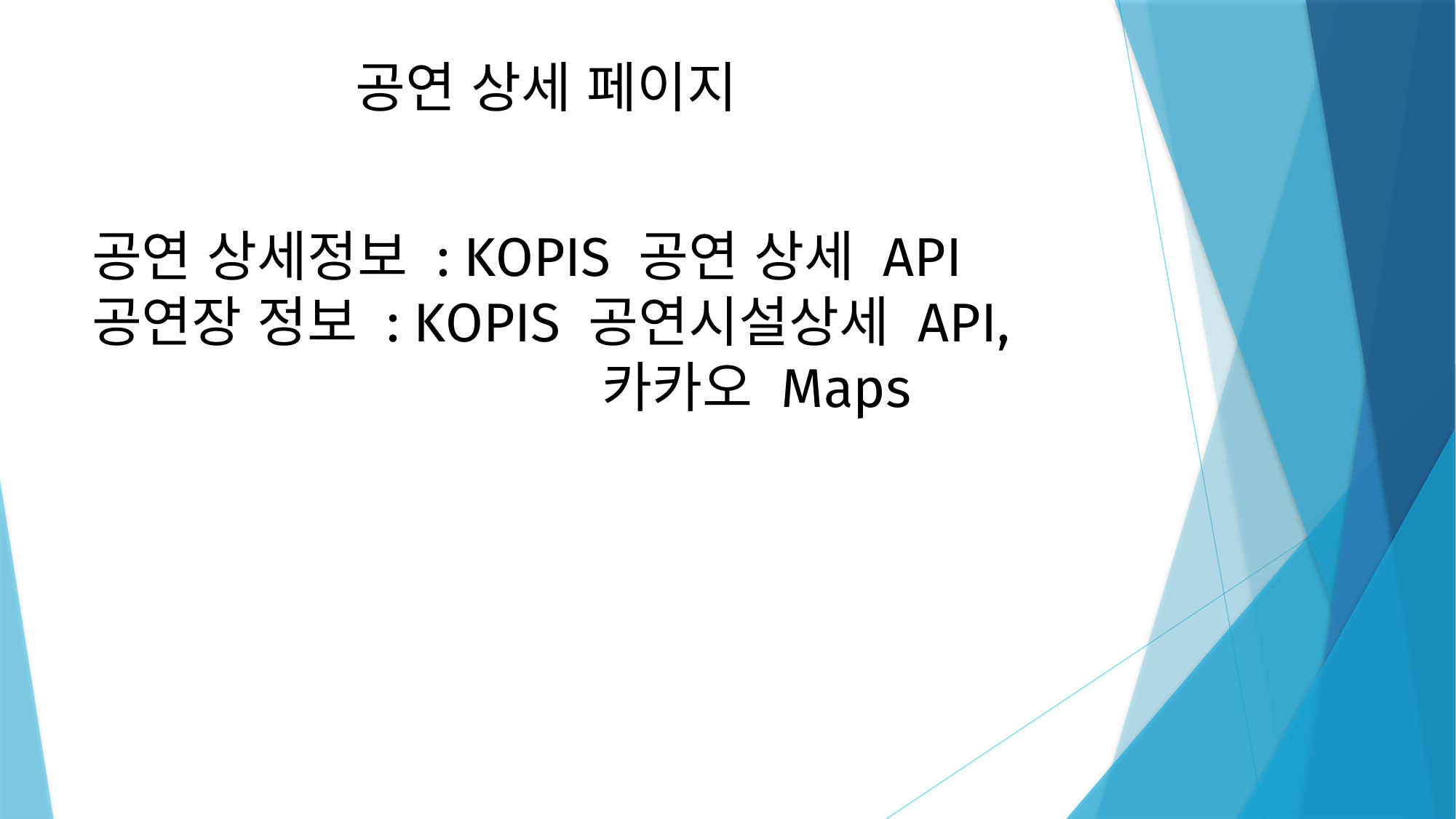

# 공연 상세 페이지
공연 상세정보 : KOPIS 공연 상세 API
공연장 정보 : KOPIS 공연시설상세 API,
     				    카카오 Maps